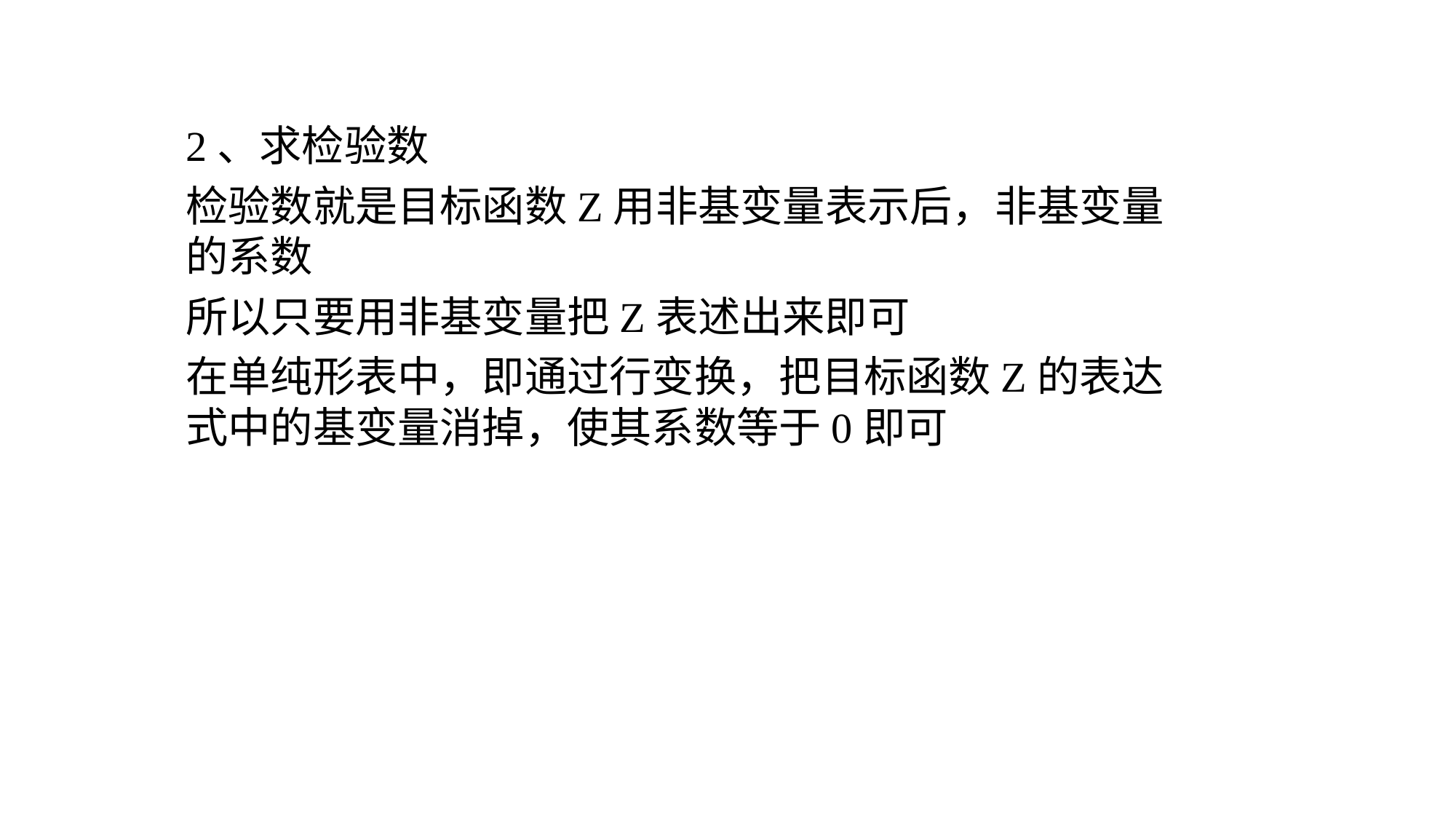

2、求检验数
检验数就是目标函数Z用非基变量表示后，非基变量的系数
所以只要用非基变量把Z表述出来即可
在单纯形表中，即通过行变换，把目标函数Z的表达式中的基变量消掉，使其系数等于0即可